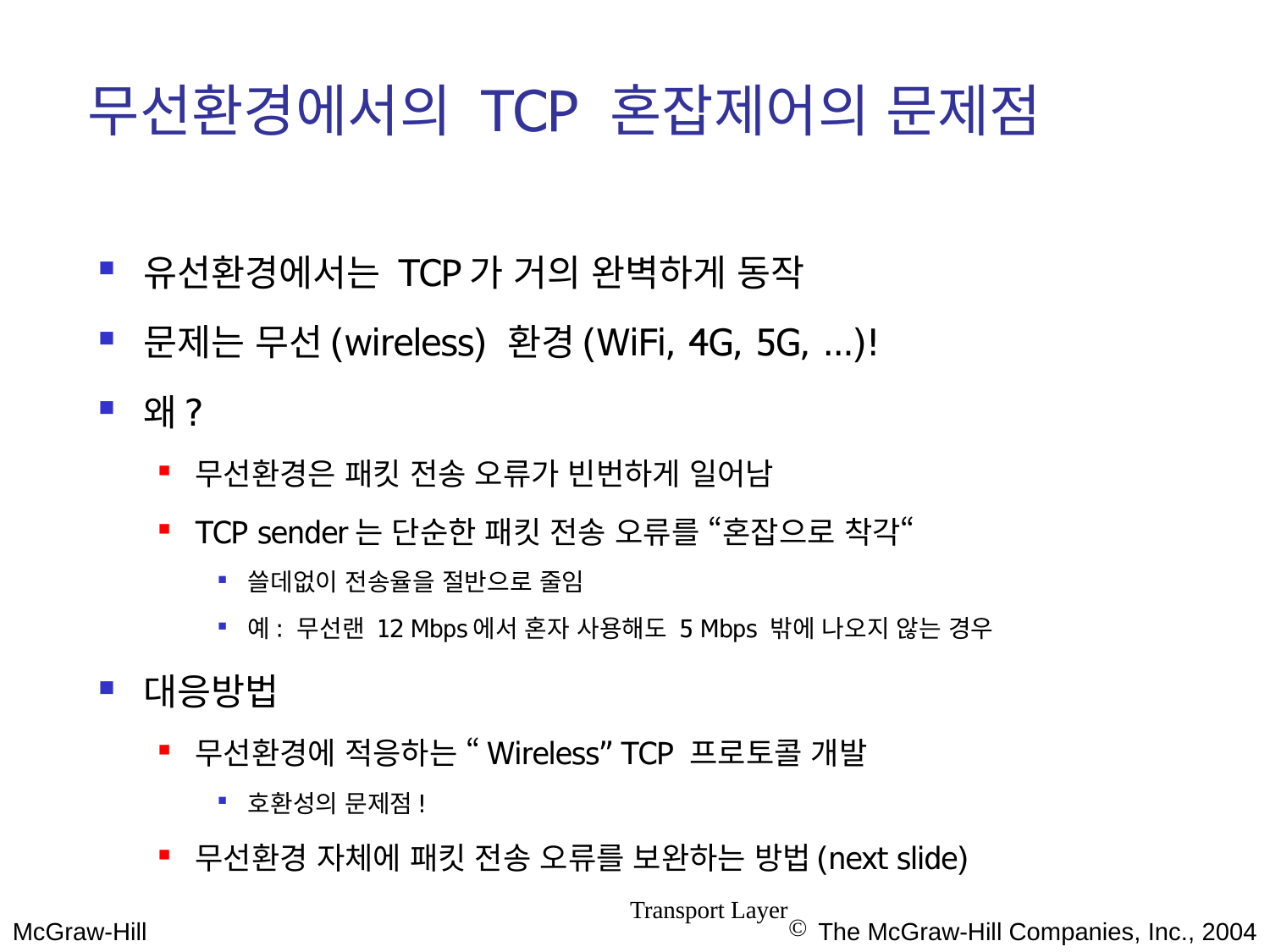

# 무선환경에서의 TCP 혼잡제어의 문제점
유선환경에서는 TCP가 거의 완벽하게 동작
문제는 무선(wireless) 환경(WiFi, 4G, 5G, …)!
왜?
무선환경은 패킷 전송 오류가 빈번하게 일어남
TCP sender는 단순한 패킷 전송 오류를 “혼잡으로 착각“
쓸데없이 전송율을 절반으로 줄임
예: 무선랜 12 Mbps에서 혼자 사용해도 5 Mbps 밖에 나오지 않는 경우
대응방법
무선환경에 적응하는 “Wireless” TCP 프로토콜 개발
호환성의 문제점!
무선환경 자체에 패킷 전송 오류를 보완하는 방법(next slide)

Transport Layer